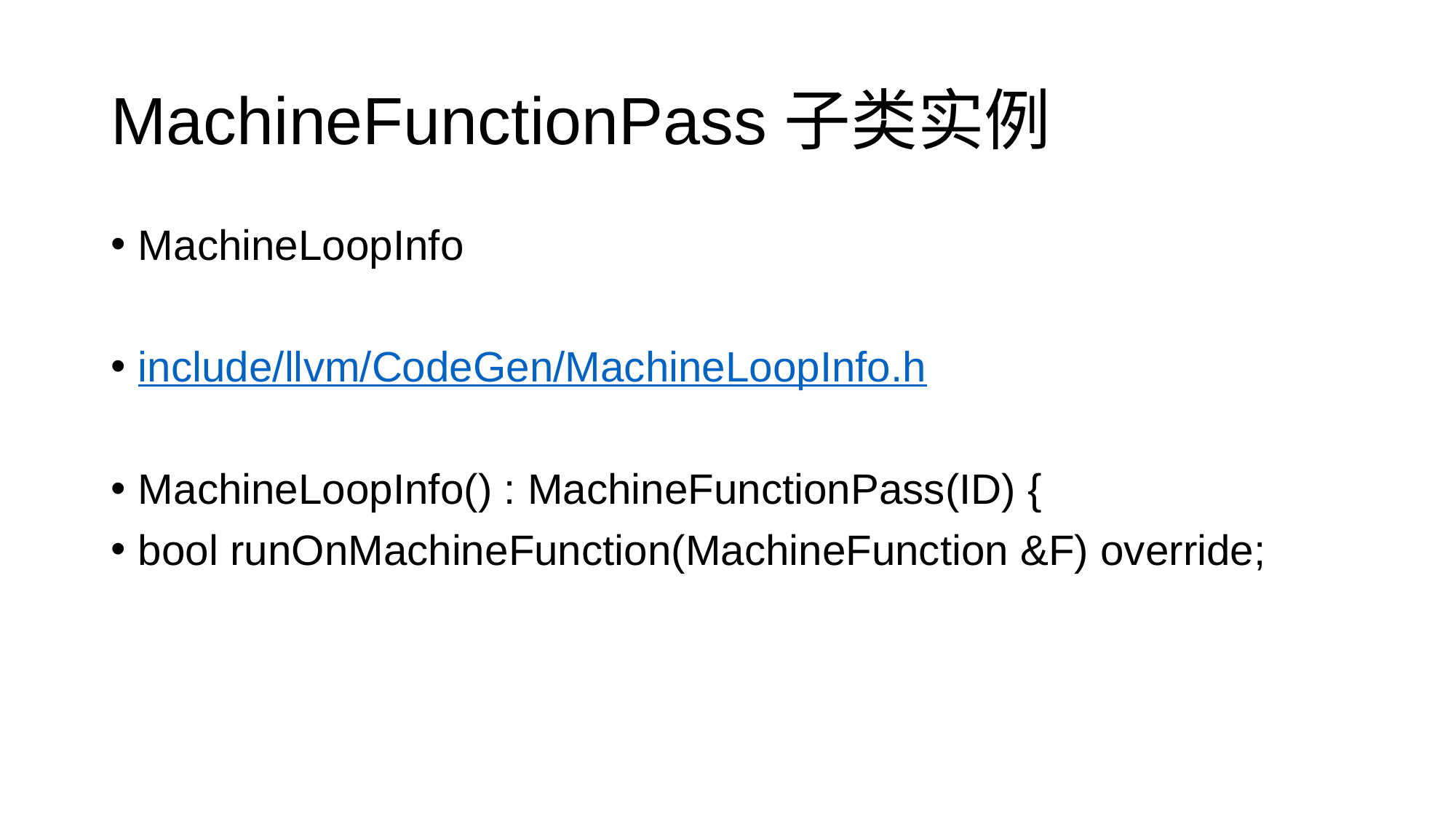

# MachineFunctionPass子类实例
MachineLoopInfo

include/llvm/CodeGen/MachineLoopInfo.h

MachineLoopInfo() : MachineFunctionPass(ID) {
bool runOnMachineFunction(MachineFunction &F) override;